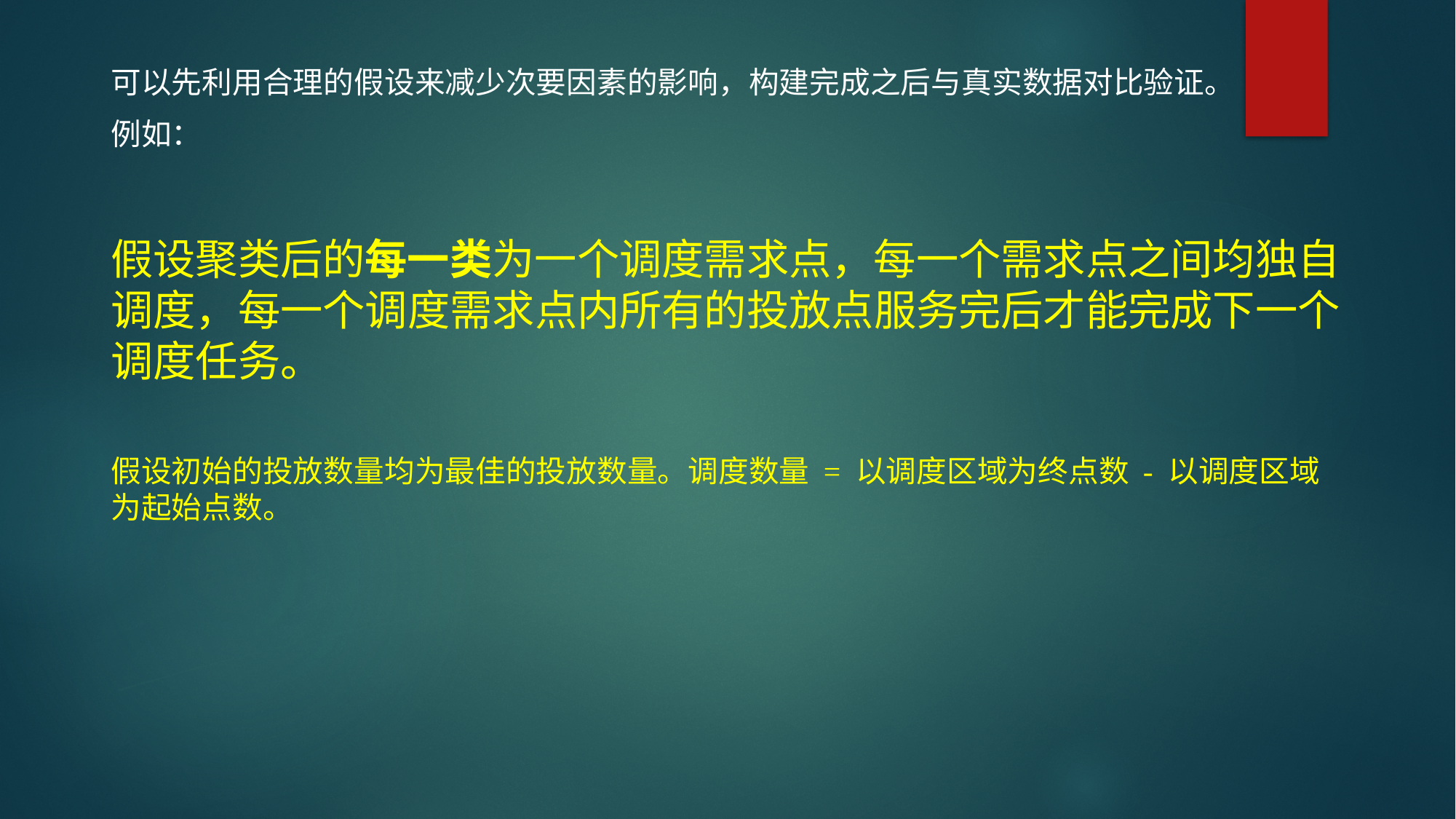

可以先利用合理的假设来减少次要因素的影响，构建完成之后与真实数据对比验证。
例如：

假设聚类后的每一类为一个调度需求点，每一个需求点之间均独自调度，每一个调度需求点内所有的投放点服务完后才能完成下一个调度任务。

假设初始的投放数量均为最佳的投放数量。调度数量 = 以调度区域为终点数 - 以调度区域为起始点数。